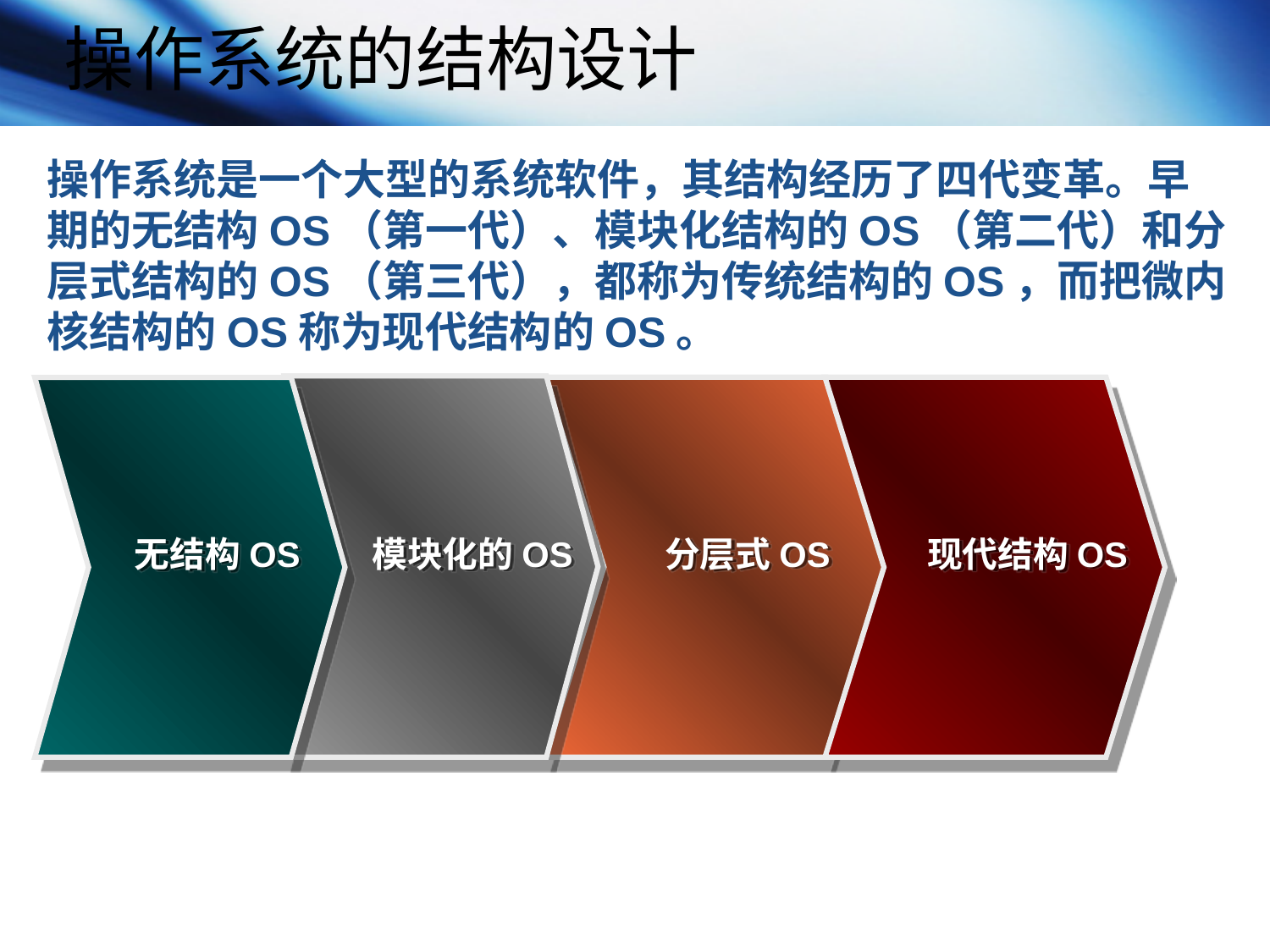

操作系统的结构设计
操作系统是一个大型的系统软件，其结构经历了四代变革。早期的无结构OS（第一代）、模块化结构的OS（第二代）和分层式结构的OS（第三代），都称为传统结构的OS，而把微内核结构的OS称为现代结构的OS。

无结构OS
模块化的OS
分层式OS
现代结构OS